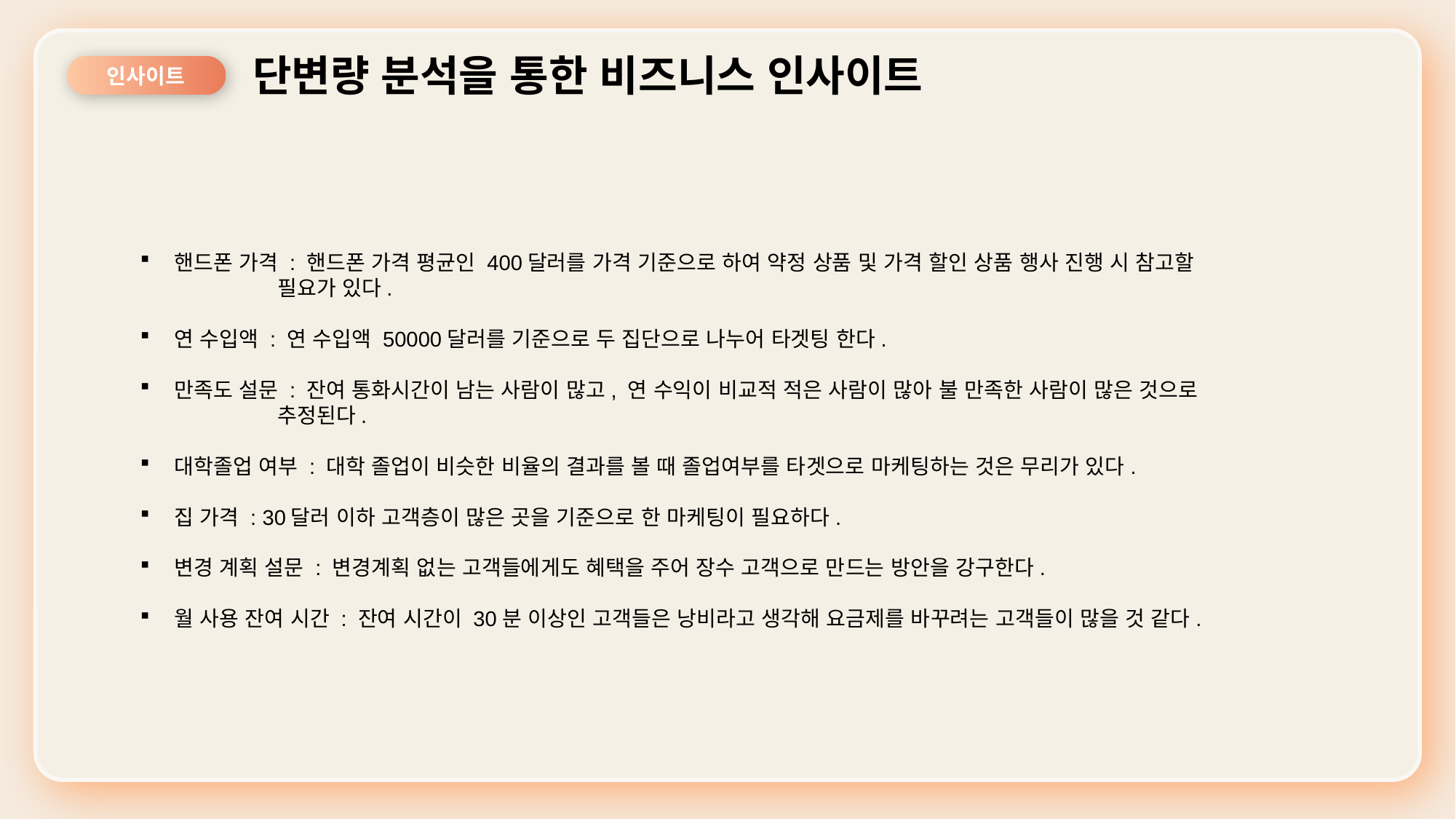

단변량 분석을 통한 비즈니스 인사이트
인사이트
핸드폰 가격 : 핸드폰 가격 평균인 400달러를 가격 기준으로 하여 약정 상품 및 가격 할인 상품 행사 진행 시 참고할
                      필요가 있다.

연 수입액 : 연 수입액 50000달러를 기준으로 두 집단으로 나누어 타겟팅 한다.

만족도 설문 : 잔여 통화시간이 남는 사람이 많고, 연 수익이 비교적 적은 사람이 많아 불 만족한 사람이 많은 것으로
                      추정된다.

대학졸업 여부 : 대학 졸업이 비슷한 비율의 결과를 볼 때 졸업여부를 타겟으로 마케팅하는 것은 무리가 있다.

집 가격 : 30달러 이하 고객층이 많은 곳을 기준으로 한 마케팅이 필요하다.

변경 계획 설문 : 변경계획 없는 고객들에게도 혜택을 주어 장수 고객으로 만드는 방안을 강구한다.

월 사용 잔여 시간 : 잔여 시간이 30분 이상인 고객들은 낭비라고 생각해 요금제를 바꾸려는 고객들이 많을 것 같다.